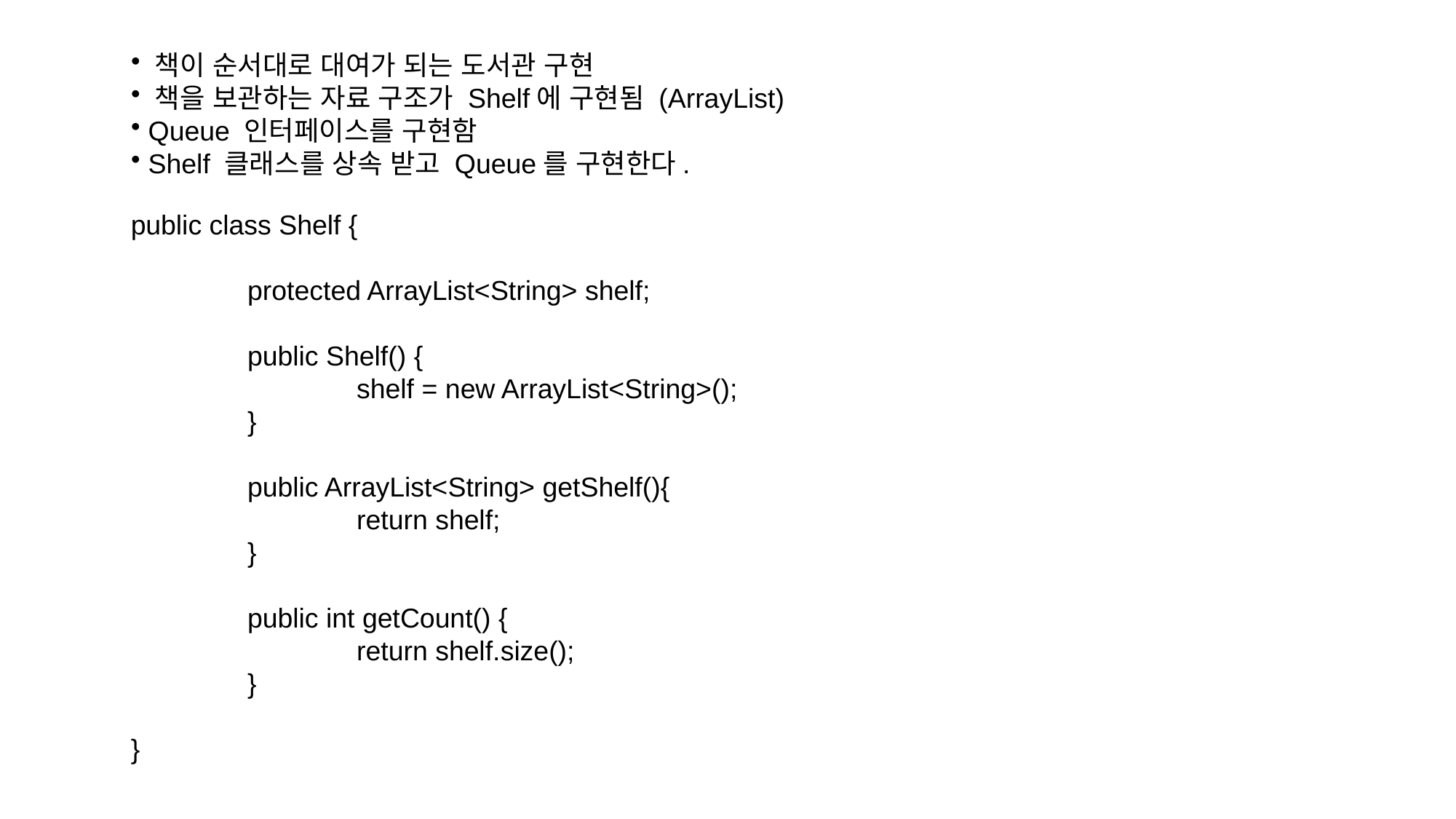

책이 순서대로 대여가 되는 도서관 구현
 책을 보관하는 자료 구조가 Shelf에 구현됨 (ArrayList)
 Queue 인터페이스를 구현함
 Shelf 클래스를 상속 받고 Queue를 구현한다.
public class Shelf {

	 protected ArrayList<String> shelf;

	 public Shelf() {
		 shelf = new ArrayList<String>();
	 }

	 public ArrayList<String> getShelf(){
		 return shelf;
	 }

	 public int getCount() {
		 return shelf.size();
	 }

}